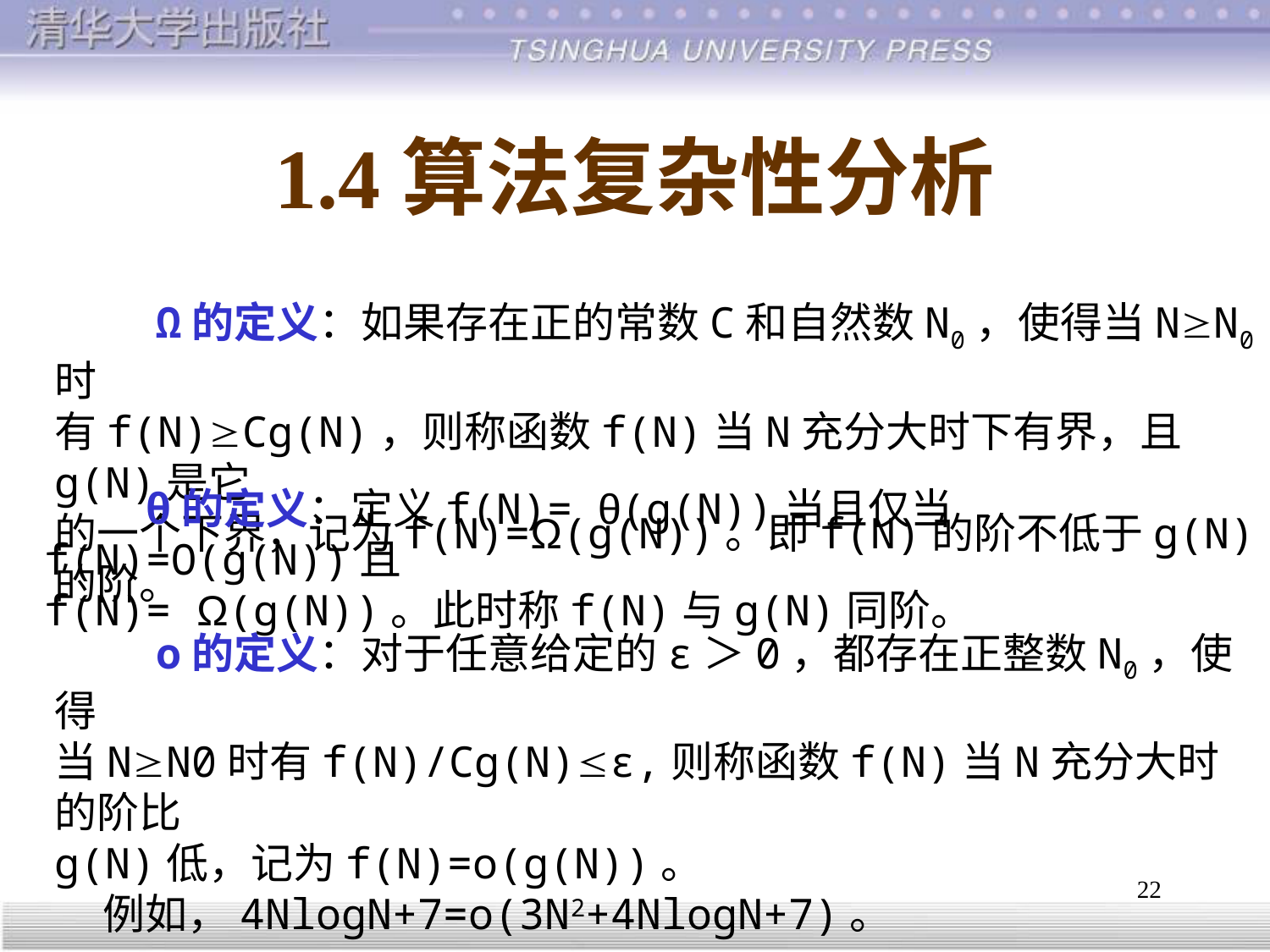

# 1.4	算法复杂性分析
    Ω的定义：如果存在正的常数C和自然数N0，使得当N≥N0时
有f(N)≥Cg(N)，则称函数f(N)当N充分大时下有界，且g(N)是它
的一个下界，记为f(N)=Ω(g(N))。即f(N)的阶不低于g(N)的阶。
    θ的定义：定义f(N)= θ(g(N))当且仅当f(N)=O(g(N))且
f(N)= Ω(g(N))。此时称f(N)与g(N)同阶。
    o的定义：对于任意给定的ε＞0，都存在正整数N0，使得
当N≥N0时有f(N)/Cg(N)≤ε,则称函数f(N)当N充分大时的阶比
g(N)低，记为f(N)=o(g(N))。
    例如，4NlogN+7=o(3N2+4NlogN+7)。
22